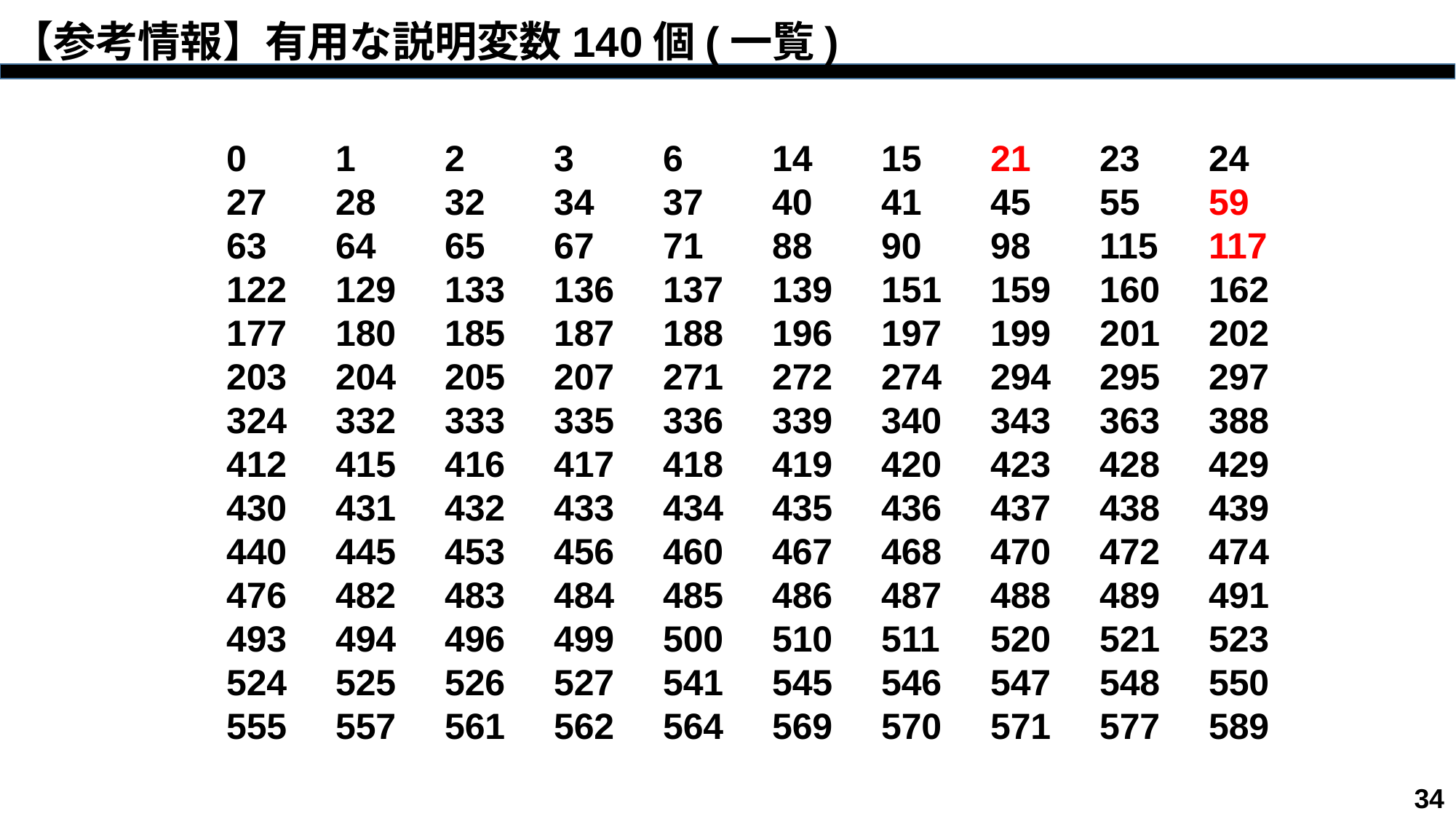

# 【参考情報】有用な説明変数140個(一覧)
	0	1	2	3	6	14	15	21	23	24	27	28	32	34	37	40	41	45	55	59	63	64	65	67	71	88	90	98	115	117	122	129	133	136	137	139	151	159	160	162	177	180	185	187	188	196	197	199	201	202	203	204	205	207	271	272	274	294	295	297	324	332	333	335	336	339	340	343	363	388	412	415	416	417	418	419	420	423	428	429	430	431	432	433	434	435	436	437	438	439	440	445	453	456	460	467	468	470	472	474	476	482	483	484	485	486	487	488	489	491	493	494	496	499	500	510	511	520	521	523	524	525	526	527	541	545	546	547	548	550	555	557	561	562	564	569	570	571	577	589
34